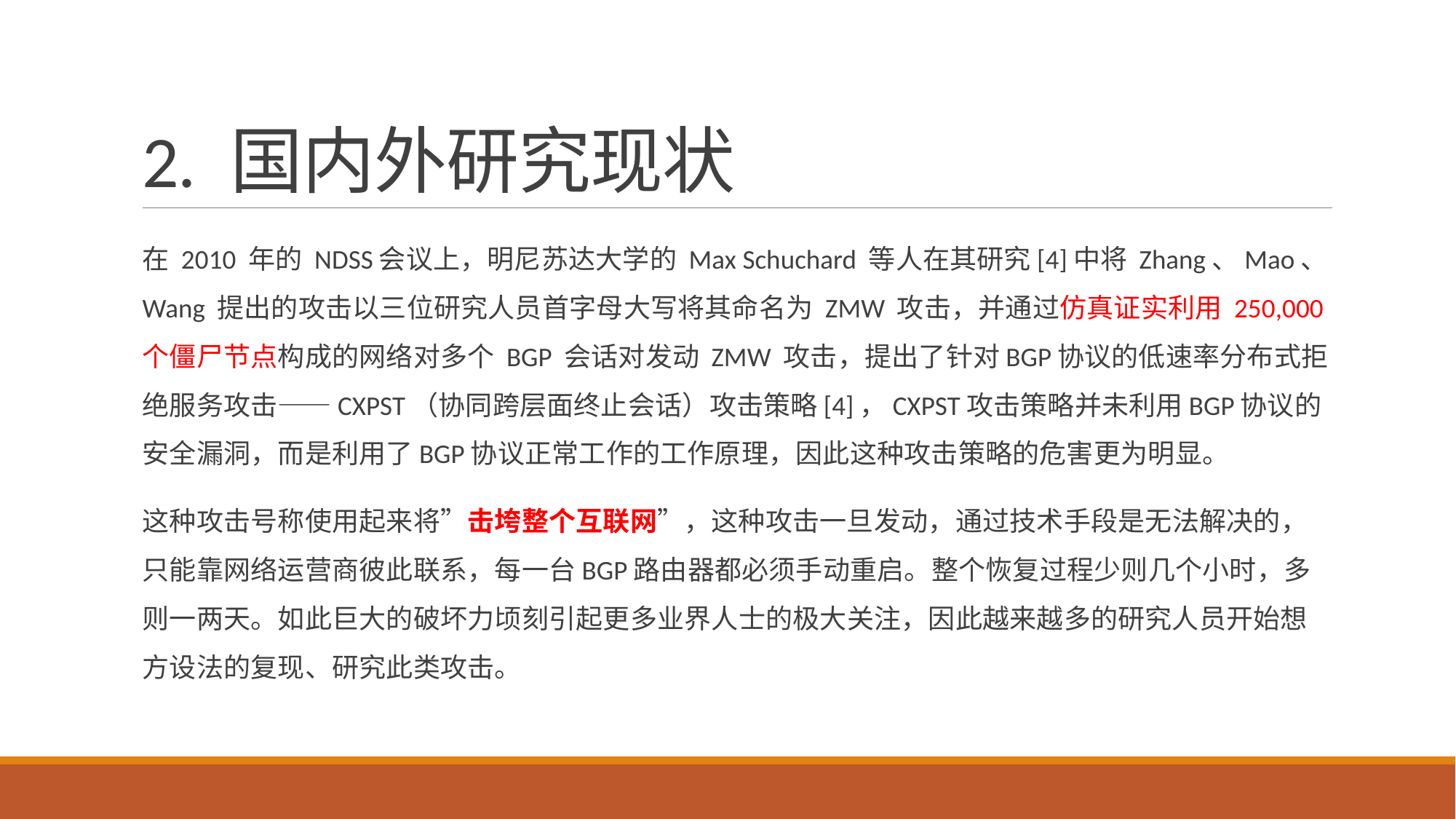

# 2. 国内外研究现状
在 2010 年的 NDSS会议上，明尼苏达大学的 Max Schuchard 等人在其研究[4]中将 Zhang、Mao、Wang 提出的攻击以三位研究人员首字母大写将其命名为 ZMW 攻击，并通过仿真证实利用 250,000 个僵尸节点构成的网络对多个 BGP 会话对发动 ZMW 攻击，提出了针对BGP协议的低速率分布式拒绝服务攻击——CXPST（协同跨层面终止会话）攻击策略[4]，CXPST攻击策略并未利用BGP协议的安全漏洞，而是利用了BGP协议正常工作的工作原理，因此这种攻击策略的危害更为明显。
这种攻击号称使用起来将”击垮整个互联网”，这种攻击一旦发动，通过技术手段是无法解决的，只能靠网络运营商彼此联系，每一台BGP路由器都必须手动重启。整个恢复过程少则几个小时，多则一两天。如此巨大的破坏力顷刻引起更多业界人士的极大关注，因此越来越多的研究人员开始想方设法的复现、研究此类攻击。